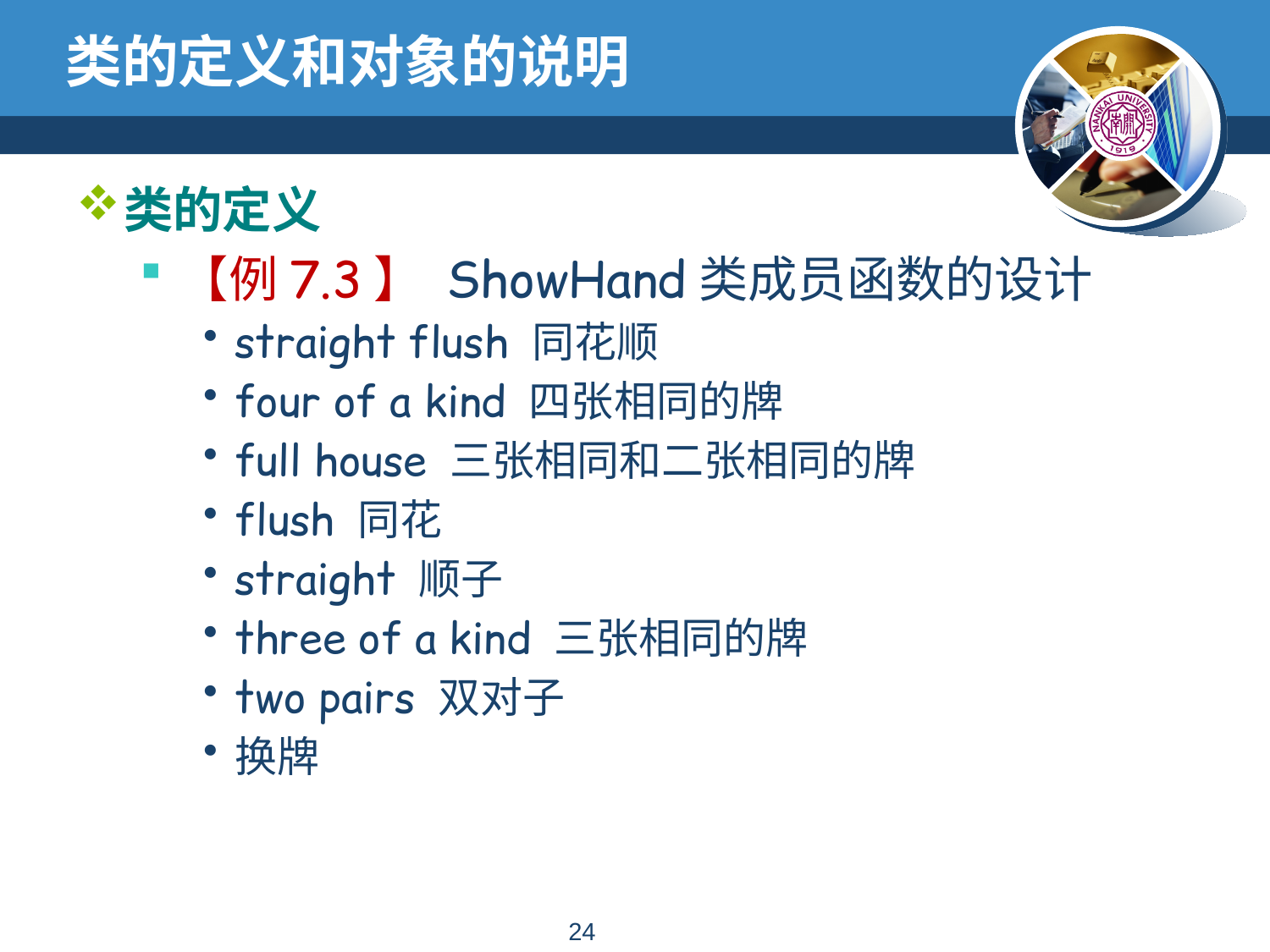

# 类的定义和对象的说明
类的定义
【例7.3】 ShowHand类成员函数的设计
straight flush 同花顺
four of a kind 四张相同的牌
full house 三张相同和二张相同的牌
flush 同花
straight 顺子
three of a kind 三张相同的牌
two pairs 双对子
换牌
24